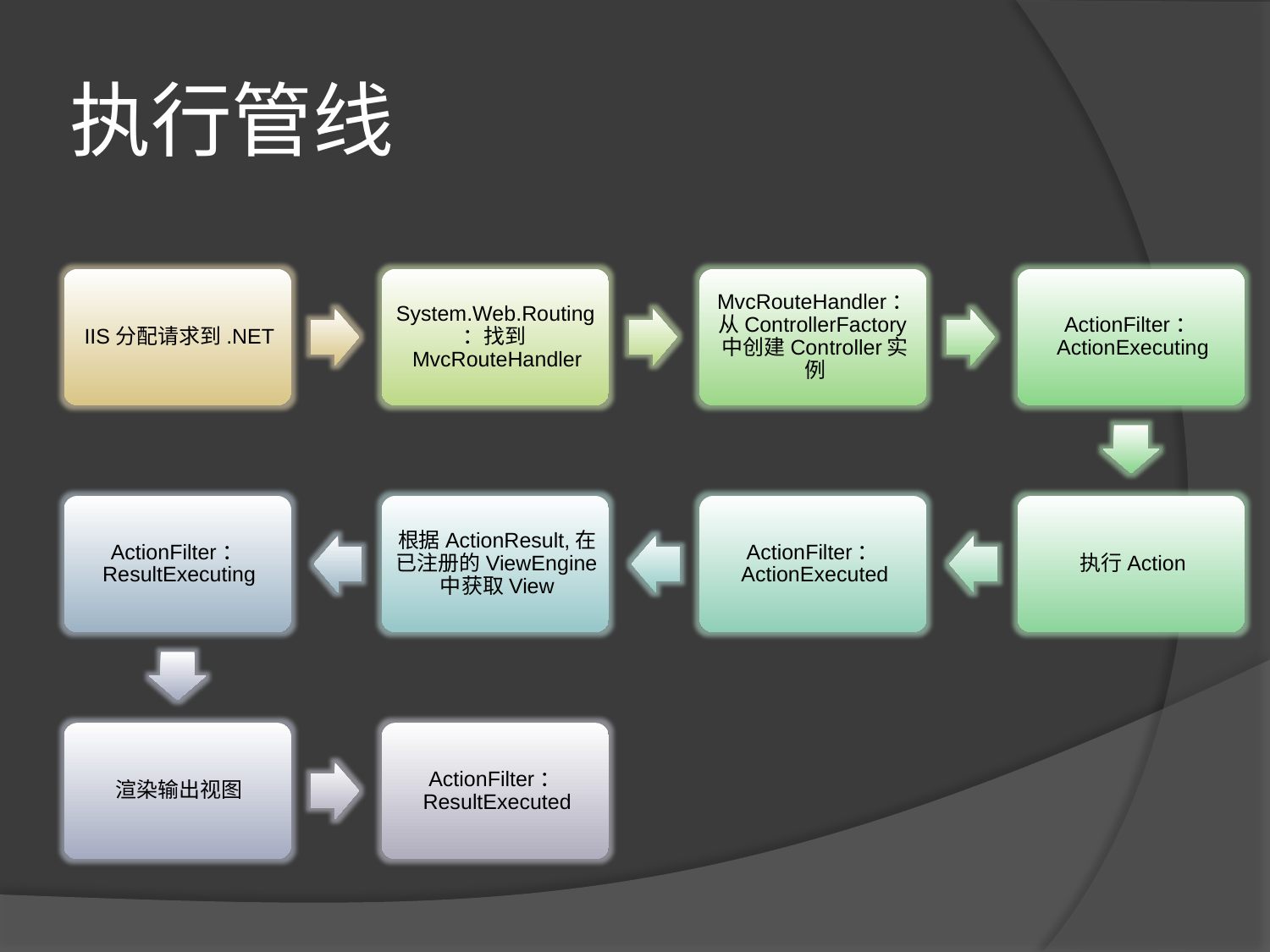

# 执行管线
IIS分配请求到.NET

System.Web.Routing：找到MvcRouteHandler

MvcRouteHandler：从ControllerFactory中创建Controller实例

ActionFilter：ActionExecuting

执行Action

ActionFilter：ActionExecuted

根据ActionResult,在已注册的ViewEngine中获取View

ActionFilter：ResultExecuting

渲染输出视图

ActionFilter：ResultExecuted